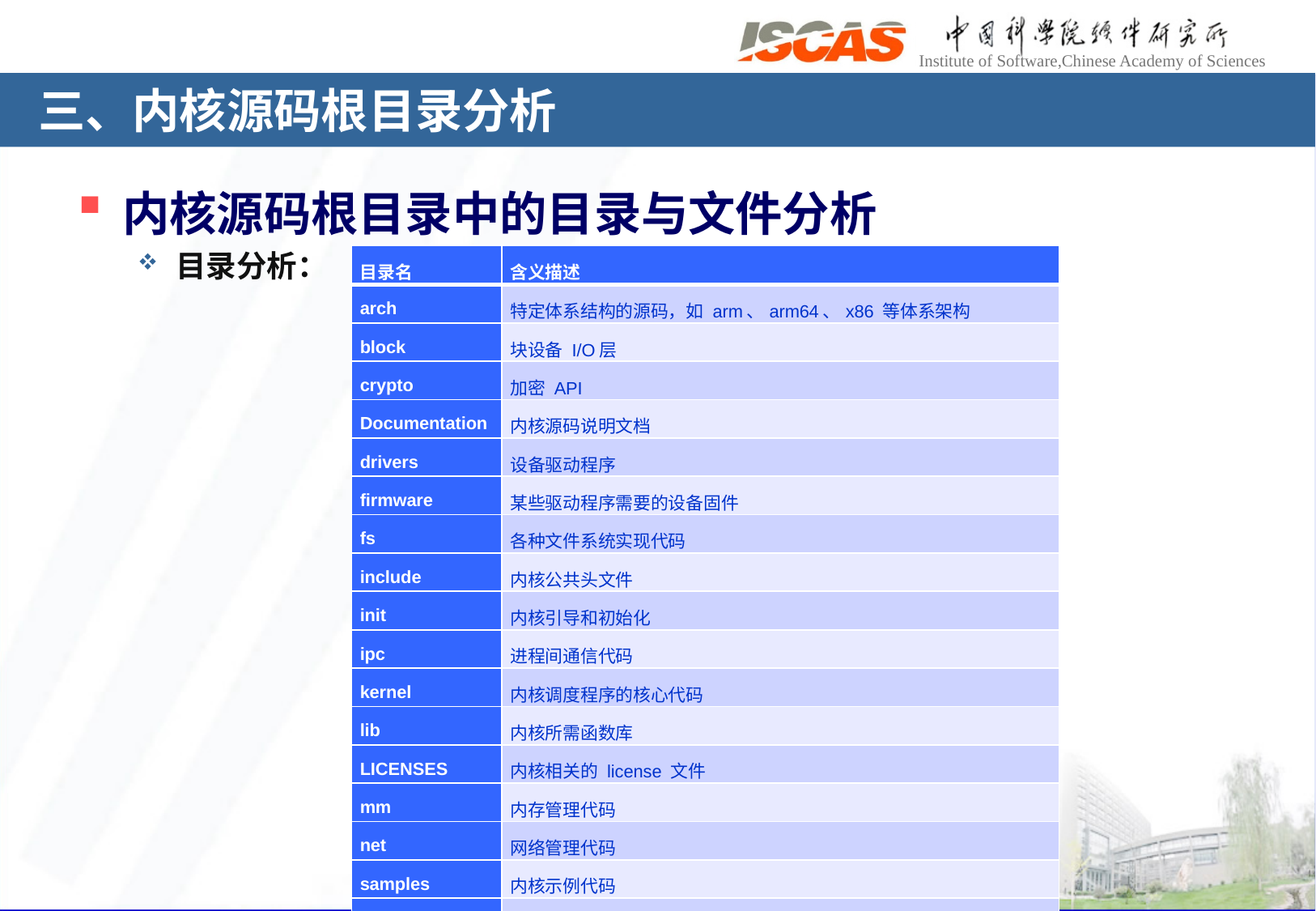

# 三、内核源码根目录分析
内核源码根目录中的目录与文件分析
目录分析：

| 目录名 | 含义描述 |
| --- | --- |
| arch | 特定体系结构的源码，如 arm、arm64、x86 等体系架构 |
| block | 块设备 I/O层 |
| crypto | 加密 API |
| Documentation | 内核源码说明文档 |
| drivers | 设备驱动程序 |
| firmware | 某些驱动程序需要的设备固件 |
| fs | 各种文件系统实现代码 |
| include | 内核公共头文件 |
| init | 内核引导和初始化 |
| ipc | 进程间通信代码 |
| kernel | 内核调度程序的核心代码 |
| lib | 内核所需函数库 |
| LICENSES | 内核相关的 license 文件 |
| mm | 内存管理代码 |
| net | 网络管理代码 |
| samples | 内核示例代码 |
| scripts | 编译内核所用的脚本 |
| security | 内核安全模块 |
| sound | 声卡驱动程序 |
| tools | 在 Linux 开发中有用的工具 |
| usr | 目录下是 initramfs 相关的，和 linux 内核的启动有关。 |
| virt | 内核虚拟化基础结构 |